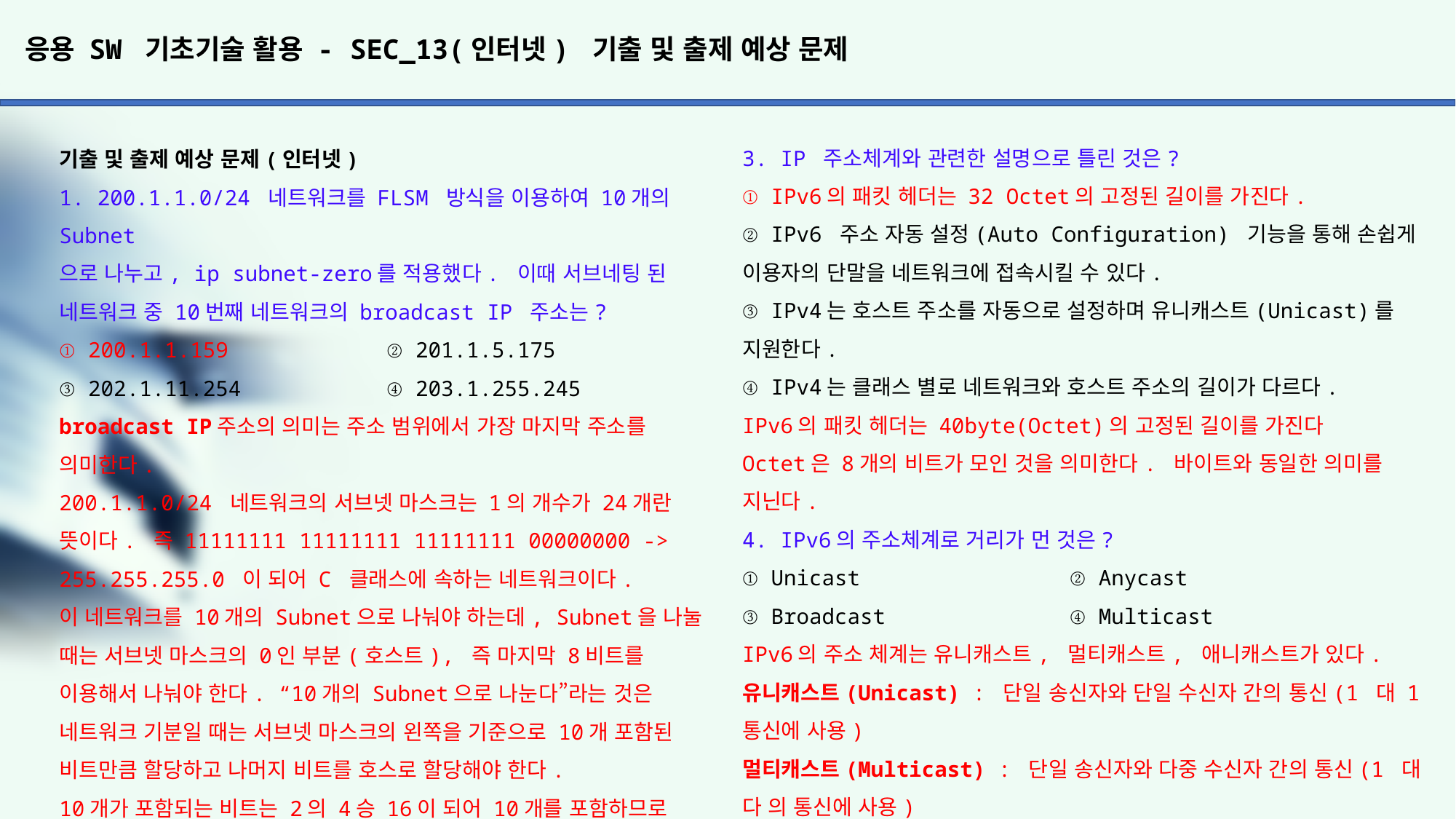

# 응용 SW 기초기술 활용 - SEC_13(인터넷) 기출 및 출제 예상 문제
3. IP 주소체계와 관련한 설명으로 틀린 것은?
① IPv6의 패킷 헤더는 32 Octet의 고정된 길이를 가진다.
② IPv6 주소 자동 설정(Auto Configuration) 기능을 통해 손쉽게 이용자의 단말을 네트워크에 접속시킬 수 있다.
③ IPv4는 호스트 주소를 자동으로 설정하며 유니캐스트(Unicast)를 지원한다.
④ IPv4는 클래스 별로 네트워크와 호스트 주소의 길이가 다르다.
IPv6의 패킷 헤더는 40byte(Octet)의 고정된 길이를 가진다
Octet은 8개의 비트가 모인 것을 의미한다. 바이트와 동일한 의미를 지닌다.
4. IPv6의 주소체계로 거리가 먼 것은?
① Unicast 		② Anycast
③ Broadcast 		④ Multicast
IPv6의 주소 체계는 유니캐스트, 멀티캐스트, 애니캐스트가 있다.
유니캐스트(Unicast) : 단일 송신자와 단일 수신자 간의 통신(1 대 1 통신에 사용)
멀티캐스트(Multicast) : 단일 송신자와 다중 수신자 간의 통신(1 대 다 의 통신에 사용)
애니캐스트(Anycast) : 단일 송신자와 가장 가까이 있는 단일 수신자 간의 통신(1 대 1 통신에 사용)
브로드캐스트(Broadcast) : 자신의 호스트가 속해 있는 네트워크 전체 를 대상으로 패킷을 전송하는 1 대 다 통신방식이다.
브로드캐스트는 로컬 랜(LAN) 상에 붙어 있는 모든 네트워크 장비 들에게 보내는 통신이다. 여기서 로컬이란 라우터에 의해서 구분되어진 공간, 즉 브로드캐스트 도메인 이라고 하는 공간을 뜻한다.
기출 및 출제 예상 문제(인터넷)
1. 200.1.1.0/24 네트워크를 FLSM 방식을 이용하여 10개의 Subnet
으로 나누고, ip subnet-zero를 적용했다. 이때 서브네팅 된 네트워크 중 10번째 네트워크의 broadcast IP 주소는?
① 200.1.1.159		② 201.1.5.175
③ 202.1.11.254		④ 203.1.255.245
broadcast IP주소의 의미는 주소 범위에서 가장 마지막 주소를 의미한다.
200.1.1.0/24 네트워크의 서브넷 마스크는 1의 개수가 24개란 뜻이다. 즉 11111111 11111111 11111111 00000000 -> 255.255.255.0 이 되어 C 클래스에 속하는 네트워크이다.
이 네트워크를 10개의 Subnet으로 나눠야 하는데, Subnet을 나눌 때는 서브넷 마스크의 0인 부분(호스트), 즉 마지막 8비트를 이용해서 나눠야 한다. “10개의 Subnet으로 나눈다”라는 것은 네트워크 기분일 때는 서브넷 마스크의 왼쪽을 기준으로 10개 포함된 비트만큼 할당하고 나머지 비트를 호스로 할당해야 한다.
10개가 포함되는 비트는 2의 4승 16이 되어 10개를 포함하므로
4비트를 제외한 나머지 4비트를 호스를 구성해야 한다.
네트워크 ID : 0000,  호스트 ID : 0000
호스트 ID가 4Bit로 설정되었고, 문제에서 FLSM 즉 고정된 크기로
주소를 할당하라고 했으므로 10의 네트워크에 고정된 크기인 16(2의 4승)씩 할당하면 된다.
1	16		200.1.1.0 ~ 200.1.1.15
 16		200.1.1.16 ~ 200.1.1.31
3    16		200.1.1.32 ~ 200.1.1.47
4	16		200.1.1.48 ~ 200.1.1.63
5	16	 	200.1.1.64 ~ 200.1.1.79
6	16		200.1.1.80 ~ 200.1.1.95
7	16		200.1.1.96 ~ 200.1.1.111
8	16		200.1.1.112 ~ 200.1.1.127
9	16		200.1.1.128 ~ 200.1.1.143
10	16		200.1.1.144 ~ 200.1.1.159
2. IPv6에 대한 설명으로 틀린 것은?
① 128비트의 주소공간을 제공한다.
② 인증 및 보안 기능을 포함하고 있다.
③ 패킷 크기가 64Kbyte로 고정되어 있다.
④ IPv6 확장 헤더를 통해 네트워크 기능 확장이 용이하다.
IPv6의 패킷 크기는 제한이 없다. 패킷 크기가 64Kbyte로 고정 되어 있는 것은 IPv4이다.
IPv6(Internet Protocol version 6)의 내용
● IPv6은 현재 사용하고 있는 IP 주소 체계인 IPv4의 주소의 부족 문제를 해결하기 위해 개발되었다.
● IPv6는 128비트의 긴 주소를 사용하여 주소 부족 문제를 해결할 수 있으며, IPv4에 비해 자료의 전송 속도가 빠르다.
● 인증성, 기밀성, 데이터의 무결성의 자체적 지원으로 보안 문제를 해결할 수 있다.
● IPv4와 호환성이 뛰어나다.
● 주소의 확장성, 융통성, 연동성이 뛰어나며, 실시간 흐름 제어
로 향상된 멀티미디어 기능을 지원한다.
● Traffic Class, Flow Label을 이용하여 등급별, 서비스 별로 패킷을 구분할 수 있어 품질 보장이 용이하다.
● 패킷 크기를 확장할 수 있으므로 패킷 크기의 제한이 없다.
● 기본 헤더 뒤에 확장 헤더를 더함으로써 더욱 다양한 정보의
저장이 가능해져서 네트워크 기능 확장이 매우 용이하다.
● 미리 예약된 알고리즘을 통해 고유성이 보장된 주소를 자동
으로 구성할 수 있다. 즉 자동으로 네트워크 환경 구성이 가능하다.